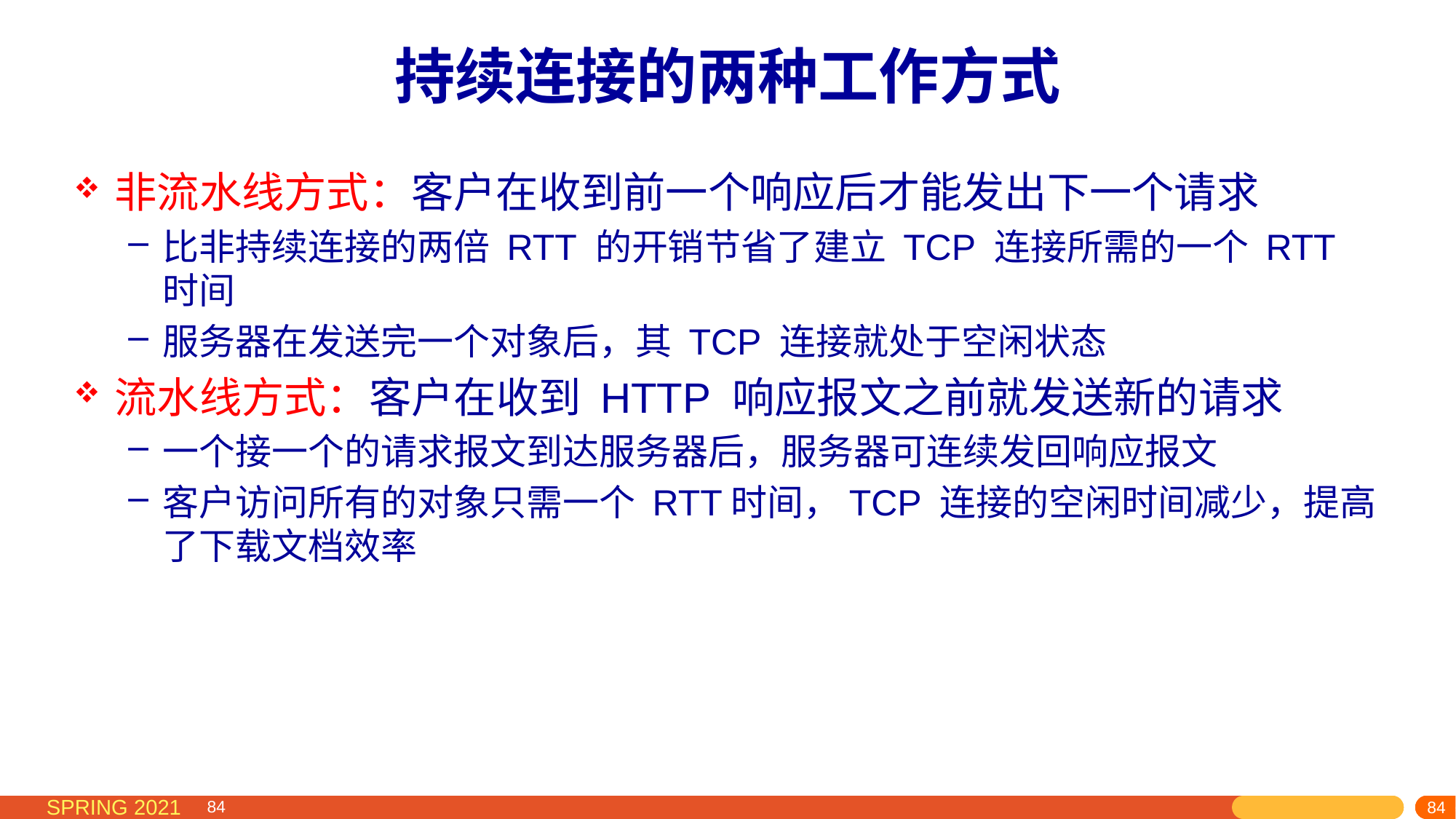

# 持续连接的两种工作方式
非流水线方式：客户在收到前一个响应后才能发出下一个请求
比非持续连接的两倍 RTT 的开销节省了建立 TCP 连接所需的一个 RTT 时间
服务器在发送完一个对象后，其 TCP 连接就处于空闲状态
流水线方式：客户在收到 HTTP 响应报文之前就发送新的请求
一个接一个的请求报文到达服务器后，服务器可连续发回响应报文
客户访问所有的对象只需一个 RTT时间，TCP 连接的空闲时间减少，提高了下载文档效率